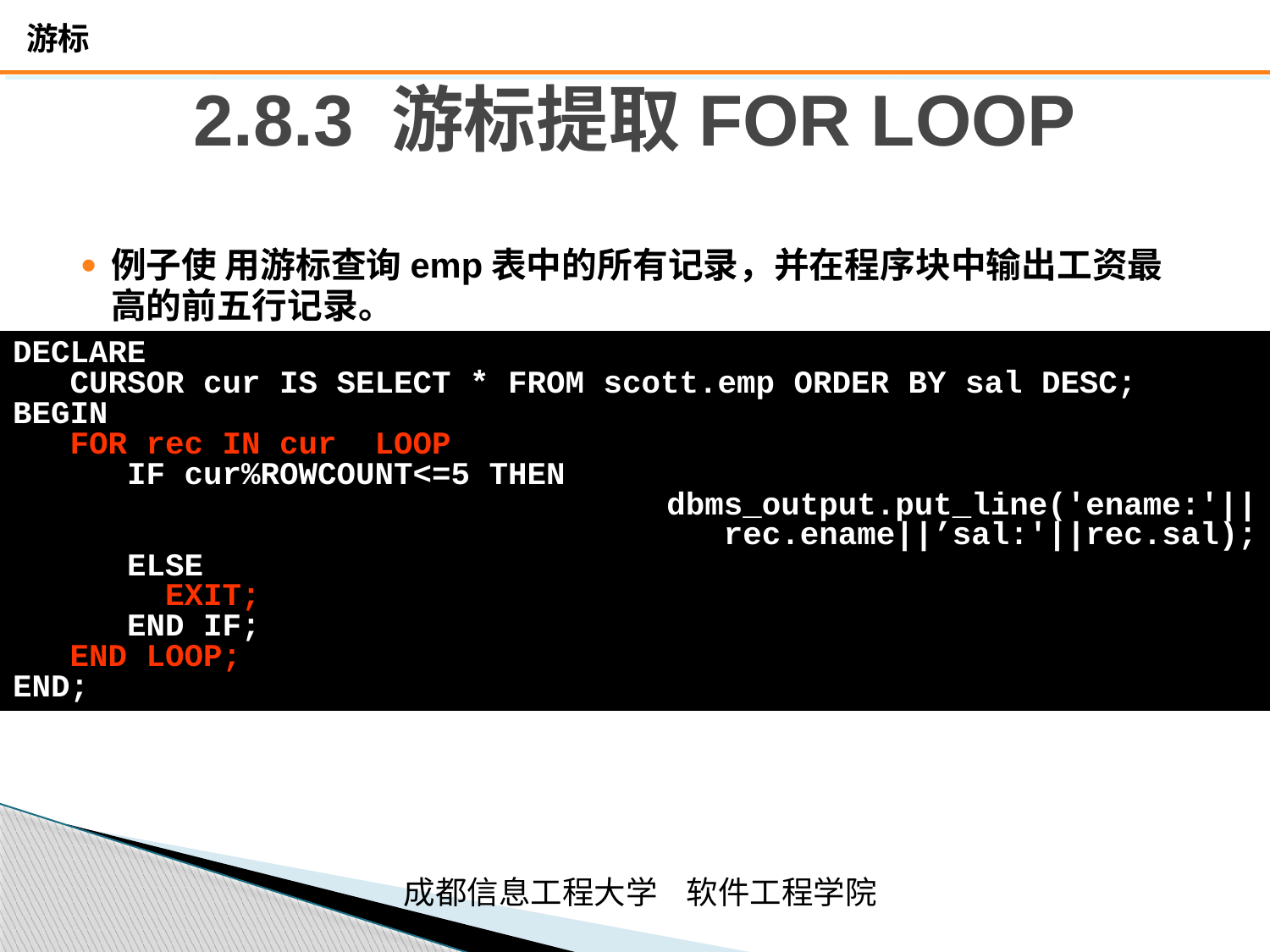

# 2.8.3 游标提取FOR LOOP
例子使 用游标查询emp表中的所有记录，并在程序块中输出工资最高的前五行记录。
DECLARE
   CURSOR cur IS SELECT * FROM scott.emp ORDER BY sal DESC;
BEGIN
   FOR rec IN cur  LOOP
      IF cur%ROWCOUNT<=5 THEN
                dbms_output.put_line('ename:'||rec.ename||’sal:'||rec.sal);
      ELSE
        EXIT;
      END IF;
   END LOOP;
END;